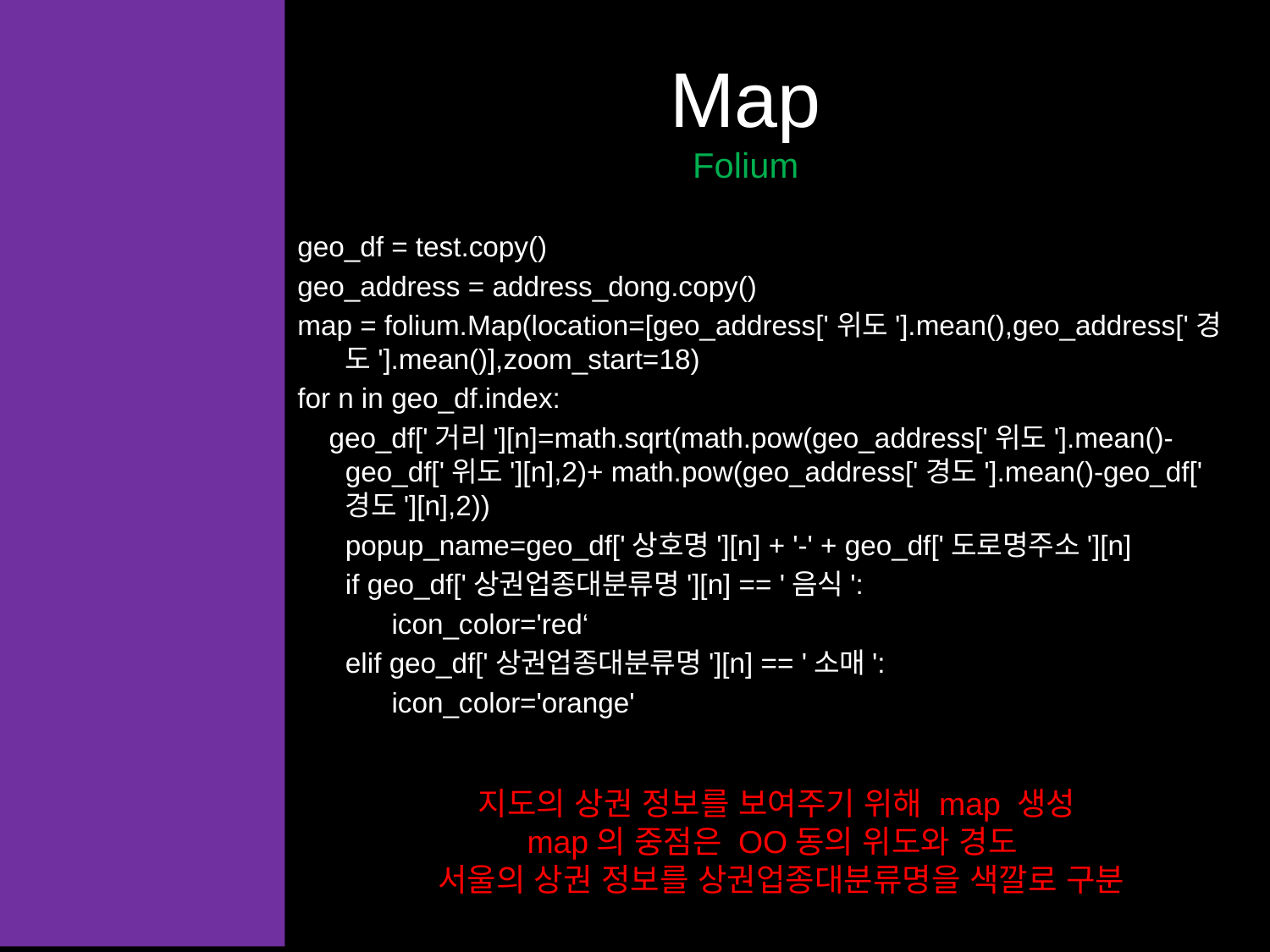

# Map Folium
geo_df = test.copy()
geo_address = address_dong.copy()
map = folium.Map(location=[geo_address['위도'].mean(),geo_address['경도'].mean()],zoom_start=18)
for n in geo_df.index:
    geo_df['거리'][n]=math.sqrt(math.pow(geo_address['위도'].mean()-geo_df['위도'][n],2)+ math.pow(geo_address['경도'].mean()-geo_df['경도'][n],2))
	popup_name=geo_df['상호명'][n] + '-' + geo_df['도로명주소'][n]
	if geo_df['상권업종대분류명'][n] == '음식':
            icon_color='red‘
	elif geo_df['상권업종대분류명'][n] == '소매':
            icon_color='orange'

지도의 상권 정보를 보여주기 위해 map 생성
map의 중점은 OO동의 위도와 경도
서울의 상권 정보를 상권업종대분류명을 색깔로 구분